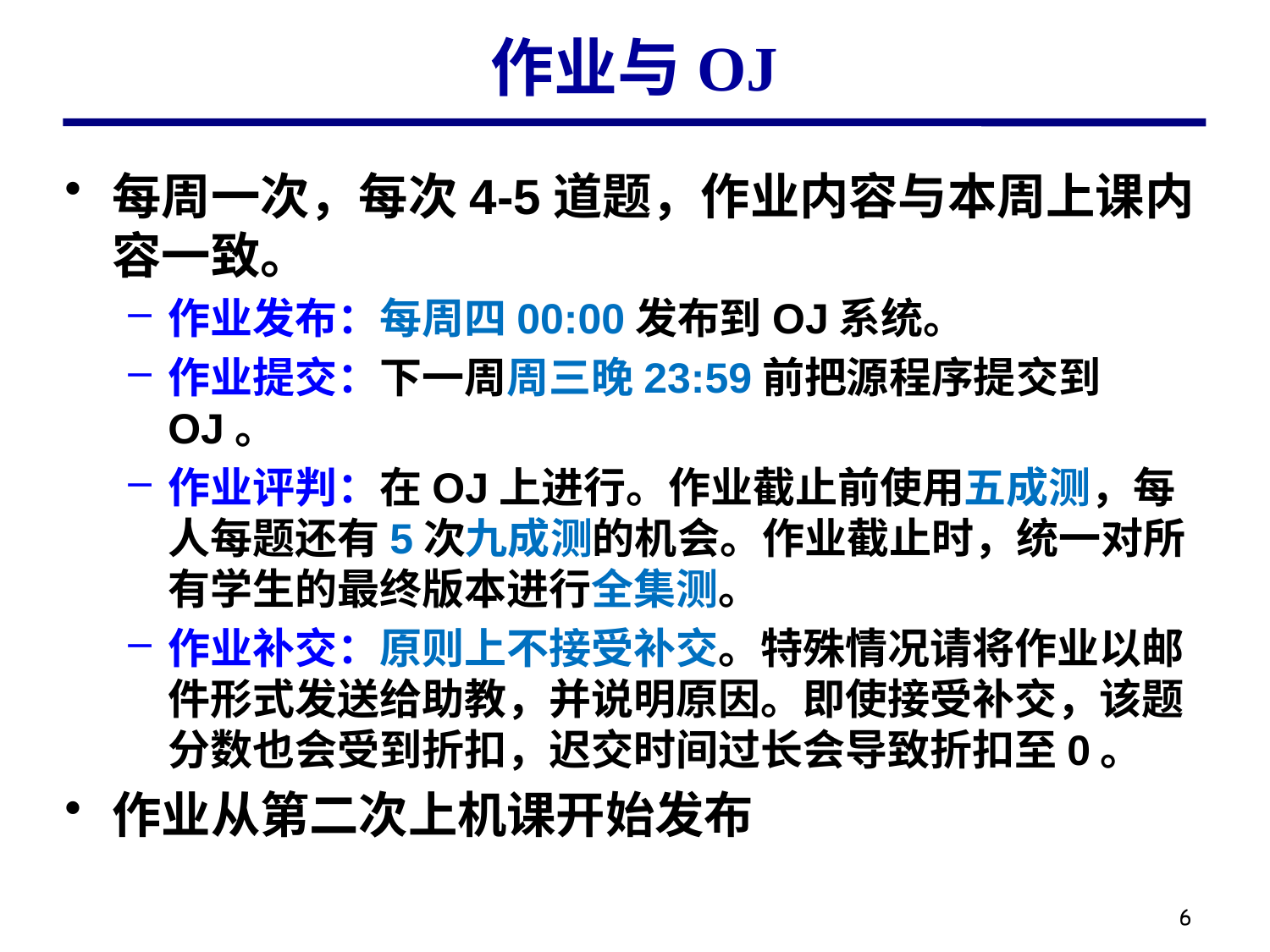

# 作业与OJ
每周一次，每次4-5道题，作业内容与本周上课内容一致。
作业发布：每周四00:00发布到OJ系统。
作业提交：下一周周三晚23:59前把源程序提交到OJ。
作业评判：在OJ上进行。作业截止前使用五成测，每人每题还有5次九成测的机会。作业截止时，统一对所有学生的最终版本进行全集测。
作业补交：原则上不接受补交。特殊情况请将作业以邮件形式发送给助教，并说明原因。即使接受补交，该题分数也会受到折扣，迟交时间过长会导致折扣至0。
作业从第二次上机课开始发布